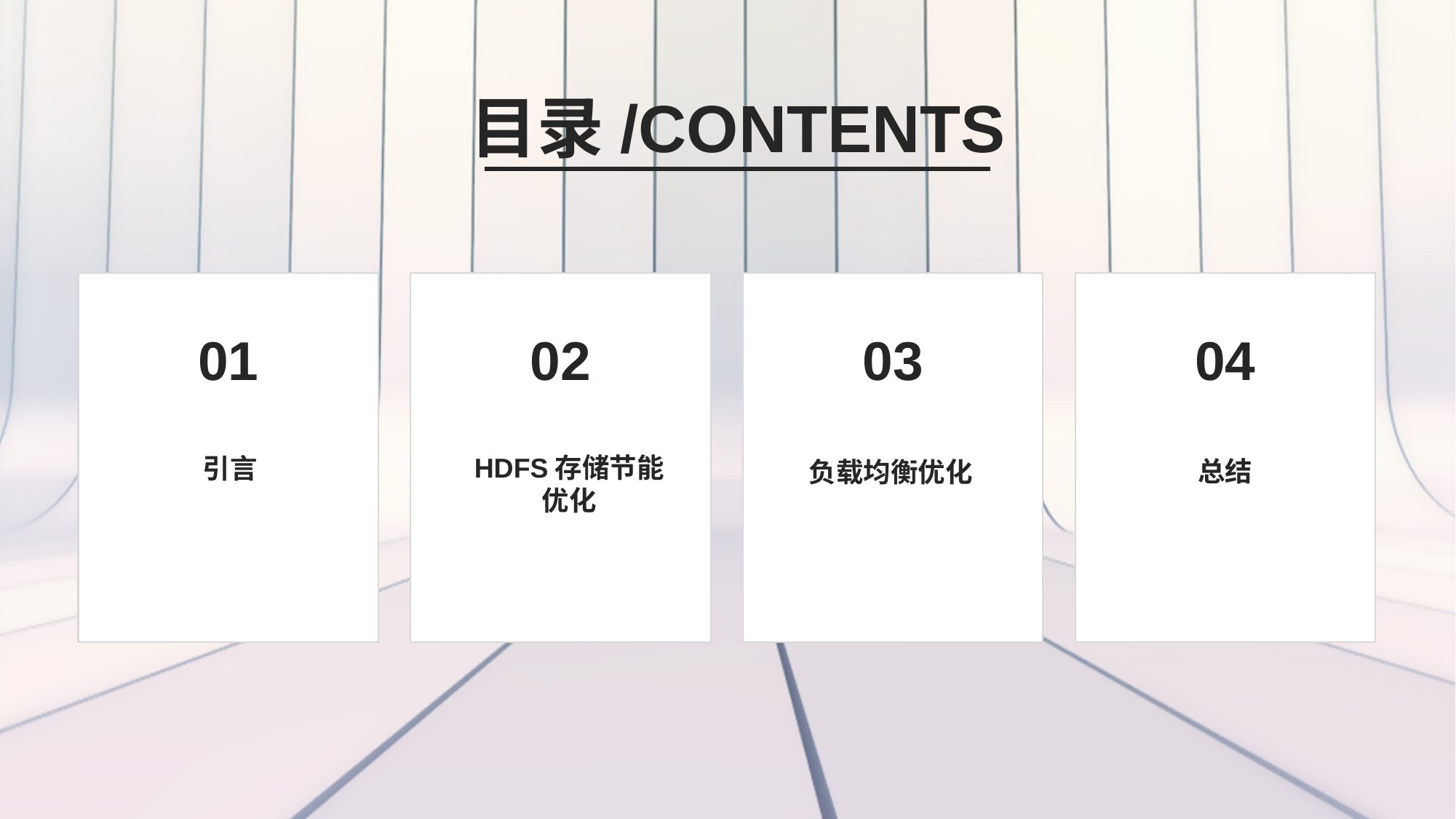

目录/CONTENTS

01

02

03

04
HDFS存储节能优化
引言
总结
负载均衡优化